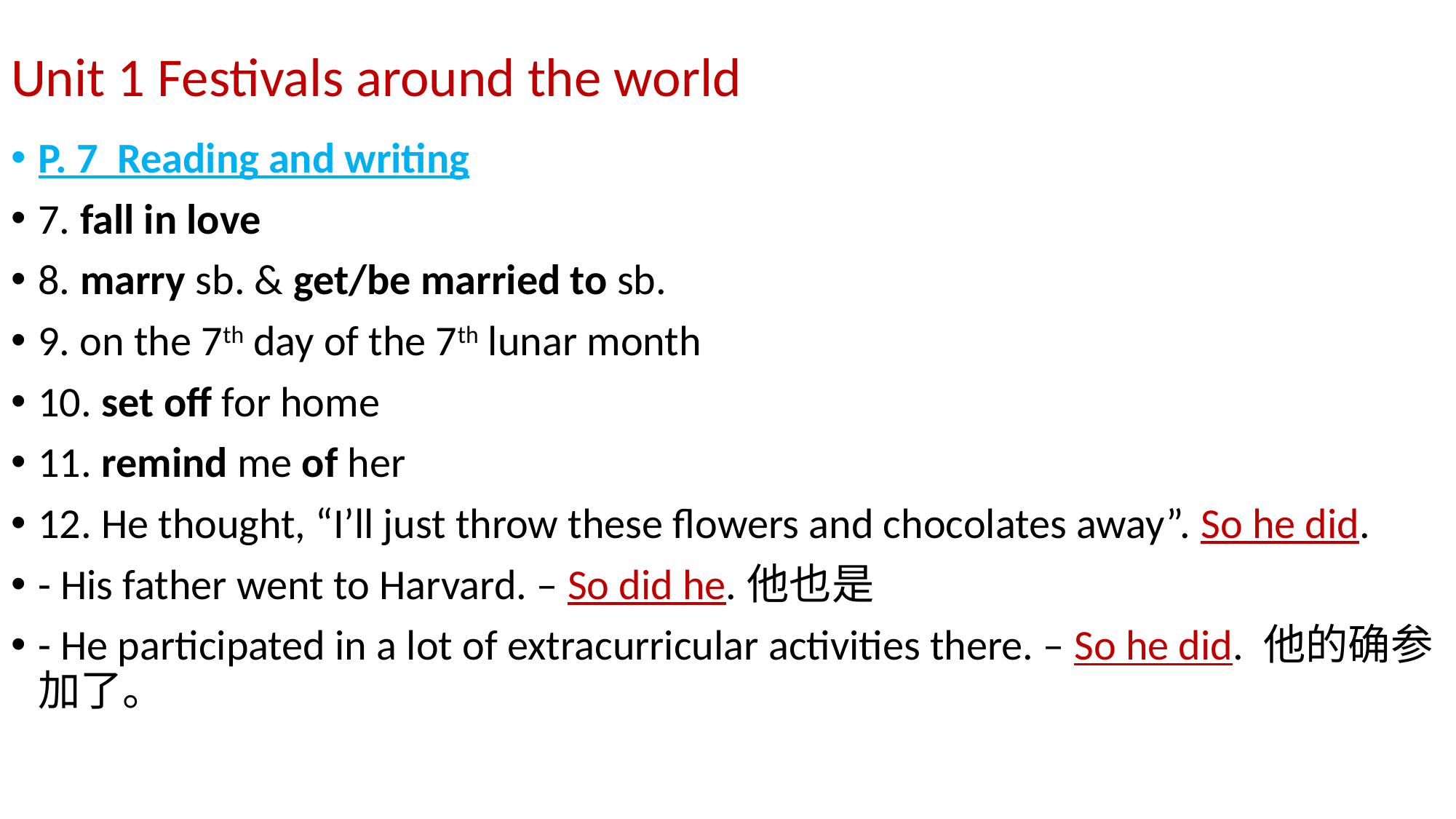

# Unit 1 Festivals around the world
P. 7  Reading and writing
7. fall in love
8. marry sb. & get/be married to sb.
9. on the 7th day of the 7th lunar month
10. set off for home
11. remind me of her
12. He thought, “I’ll just throw these flowers and chocolates away”. So he did.
- His father went to Harvard. – So did he.他也是
- He participated in a lot of extracurricular activities there. – So he did. 他的确参加了。